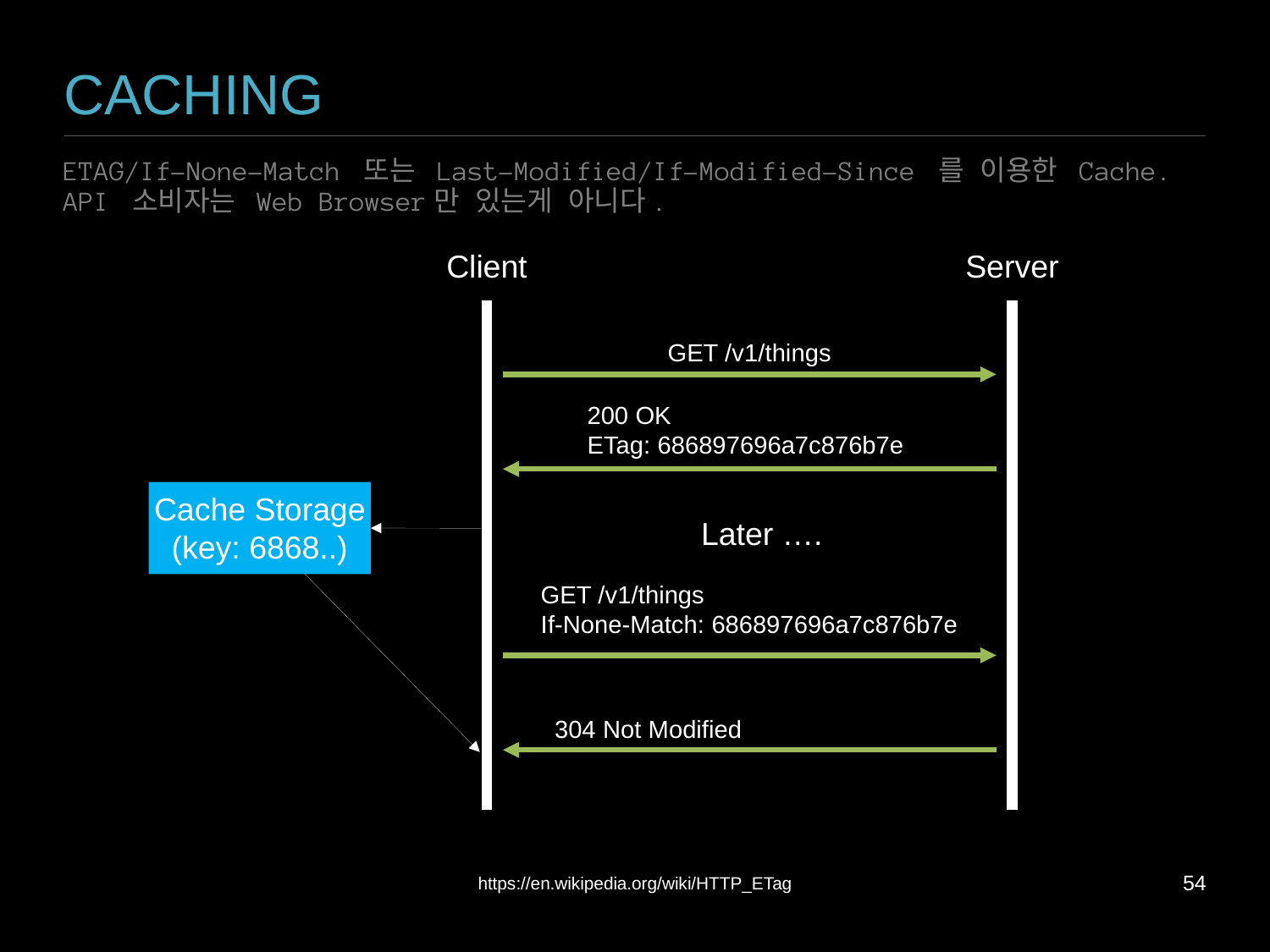

# CACHING
ETAG/If-None-Match 또는 Last-Modified/If-Modified-Since 를 이용한 Cache.
API 소비자는 Web Browser만 있는게 아니다.
Client
Server

GET /v1/things

200 OK
ETag: 686897696a7c876b7e

Cache Storage
(key: 6868..)
Later ….

GET /v1/things
If-None-Match: 686897696a7c876b7e

304 Not Modified

54
https://en.wikipedia.org/wiki/HTTP_ETag